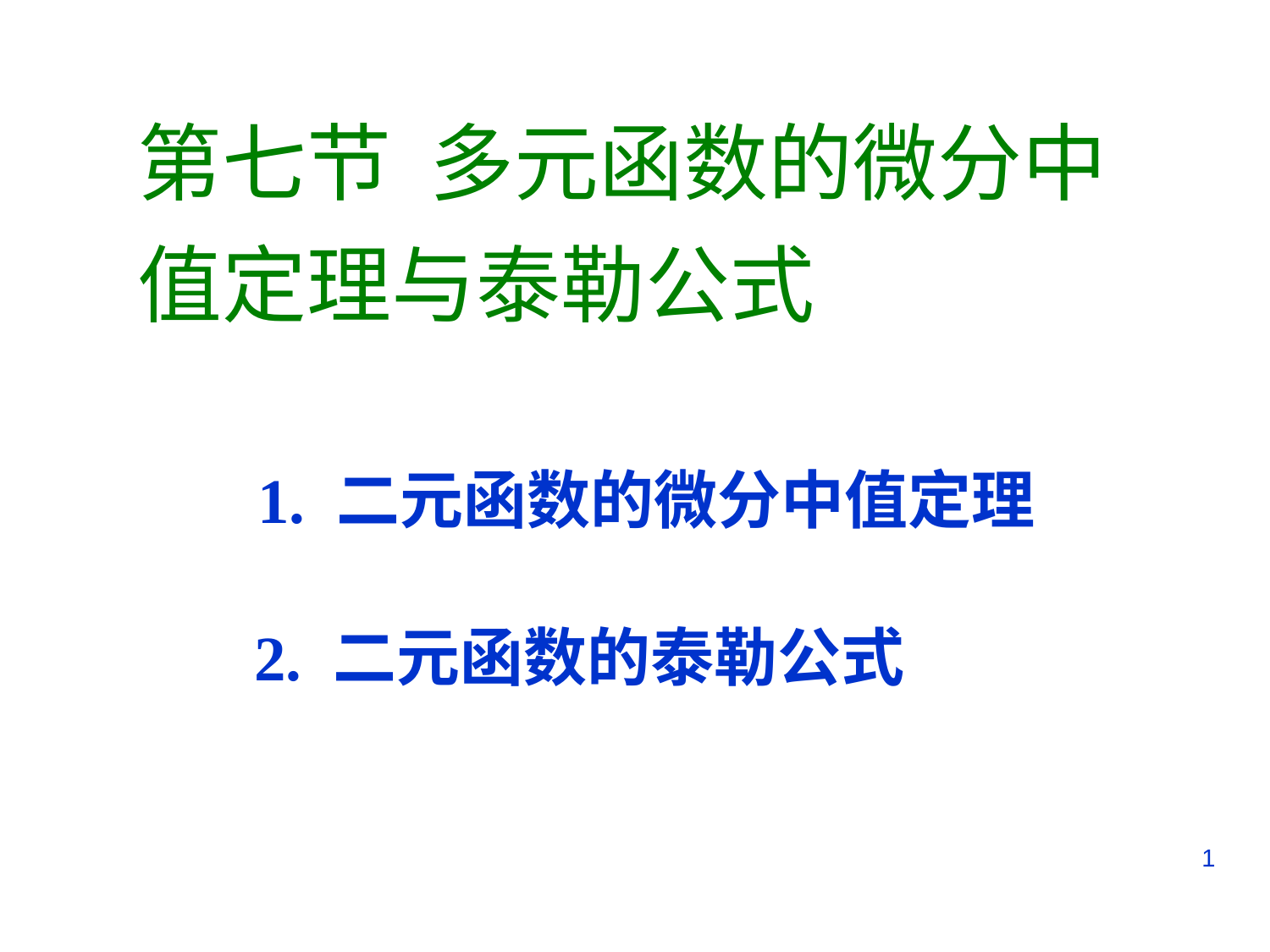

# 第七节  多元函数的微分中值定理与泰勒公式
1. 二元函数的微分中值定理
2. 二元函数的泰勒公式
1